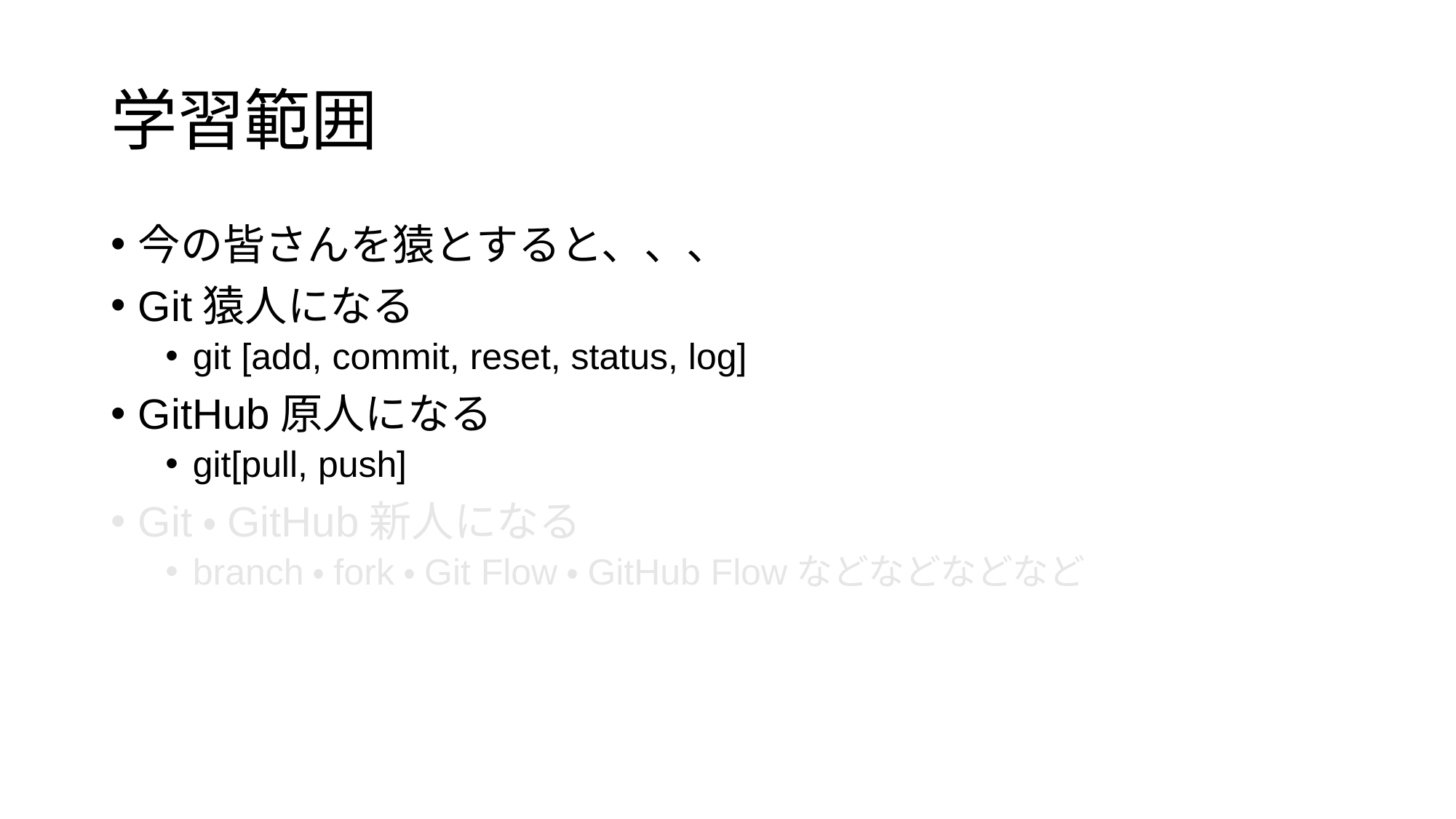

# 学習範囲
今の皆さんを猿とすると、、、
Git猿人になる
git [add, commit, reset, status, log]
GitHub原人になる
git[pull, push]
Git・GitHub新人になる
branch・fork・Git Flow・GitHub Flowなどなどなどなど